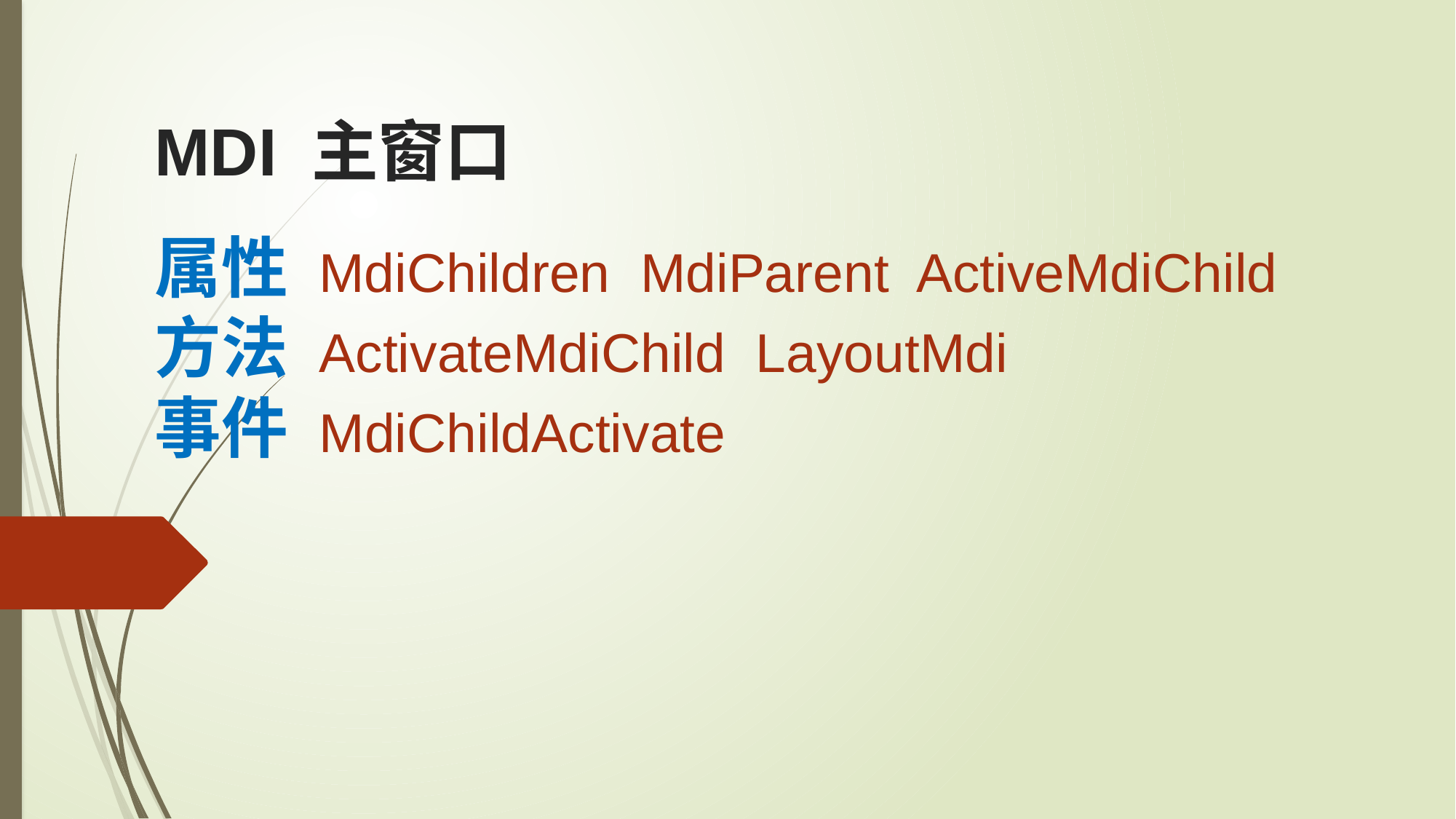

MDI 主窗口

属性 MdiChildren  MdiParent  ActiveMdiChild
方法 ActivateMdiChild  LayoutMdi
事件 MdiChildActivate